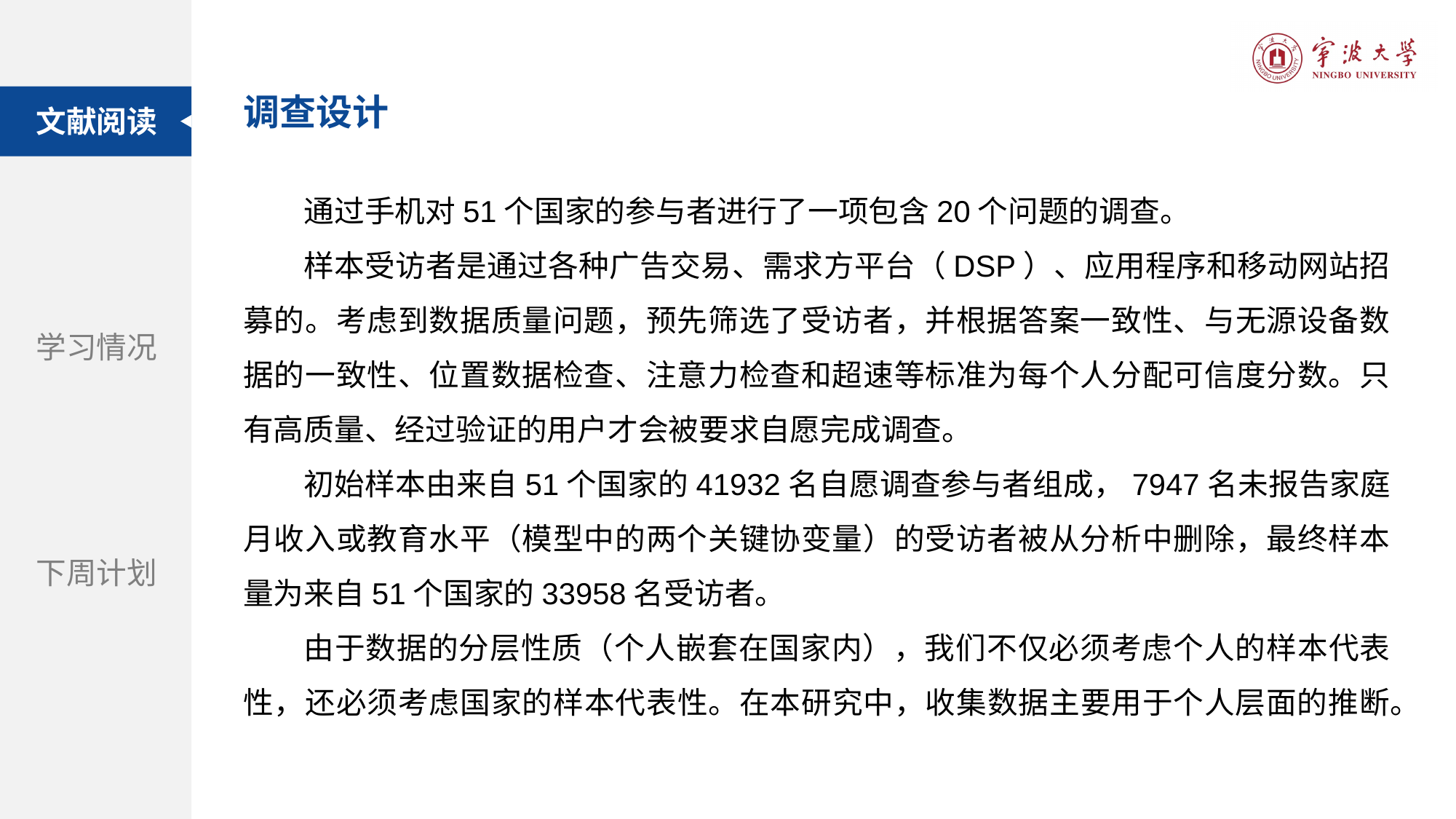

调查设计

文献阅读
通过手机对51个国家的参与者进行了一项包含20个问题的调查。
样本受访者是通过各种广告交易、需求方平台（DSP）、应用程序和移动网站招募的。考虑到数据质量问题，预先筛选了受访者，并根据答案一致性、与无源设备数据的一致性、位置数据检查、注意力检查和超速等标准为每个人分配可信度分数。只有高质量、经过验证的用户才会被要求自愿完成调查。
初始样本由来自51个国家的41932名自愿调查参与者组成，7947名未报告家庭月收入或教育水平（模型中的两个关键协变量）的受访者被从分析中删除，最终样本量为来自51个国家的33958名受访者。
由于数据的分层性质（个人嵌套在国家内），我们不仅必须考虑个人的样本代表性，还必须考虑国家的样本代表性。在本研究中，收集数据主要用于个人层面的推断。
题目：自动驾驶汽车和街道设计：使用虚拟现实实验探索中央分隔带在提高行人过街安全性方面的作用
学习情况
期刊：Accident Analysis and Prevention
下周计划